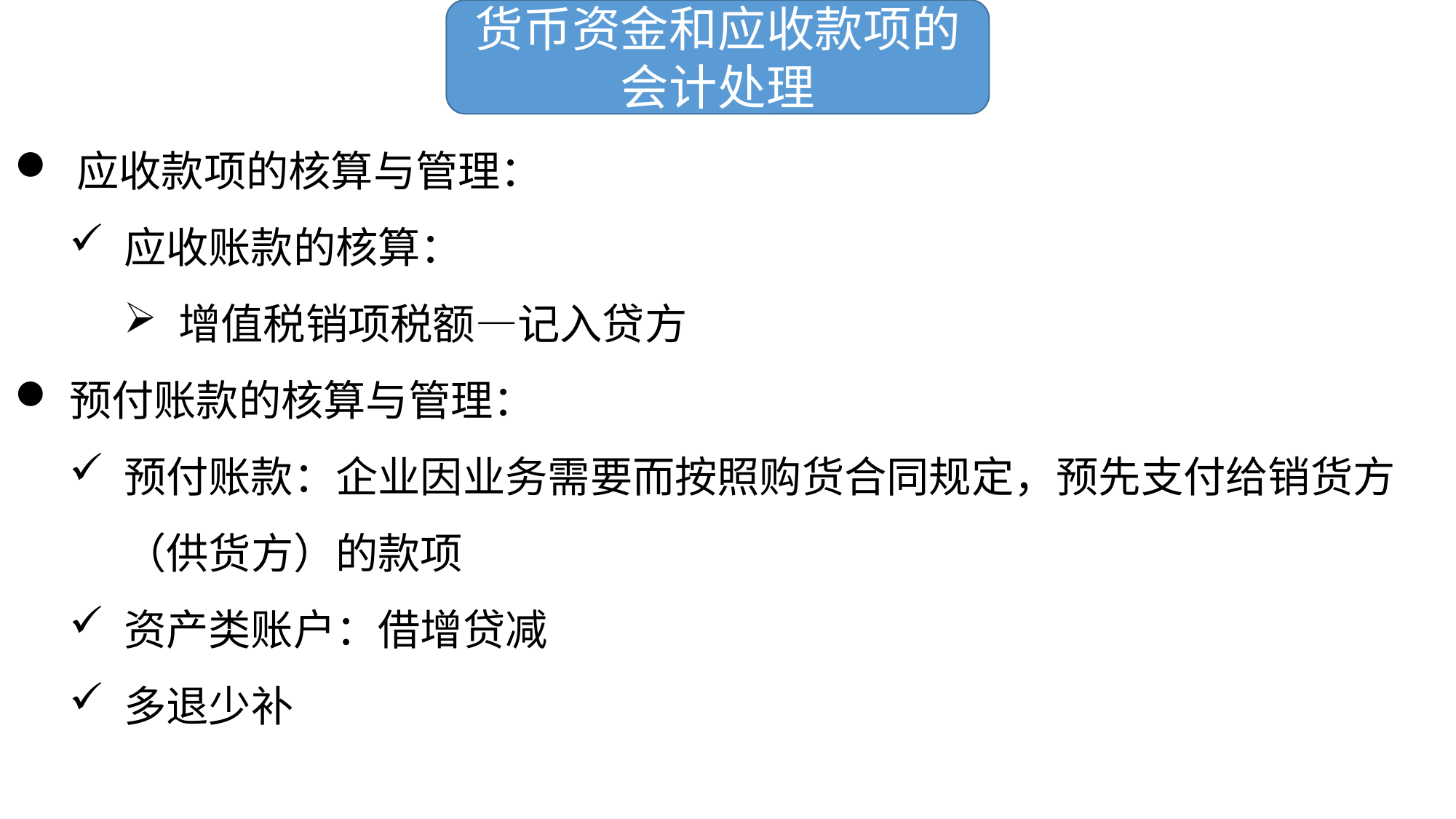

货币资金和应收款项的会计处理
 应收款项的核算与管理：
应收账款的核算：
增值税销项税额—记入贷方
预付账款的核算与管理：
预付账款：企业因业务需要而按照购货合同规定，预先支付给销货方（供货方）的款项
资产类账户：借增贷减
多退少补